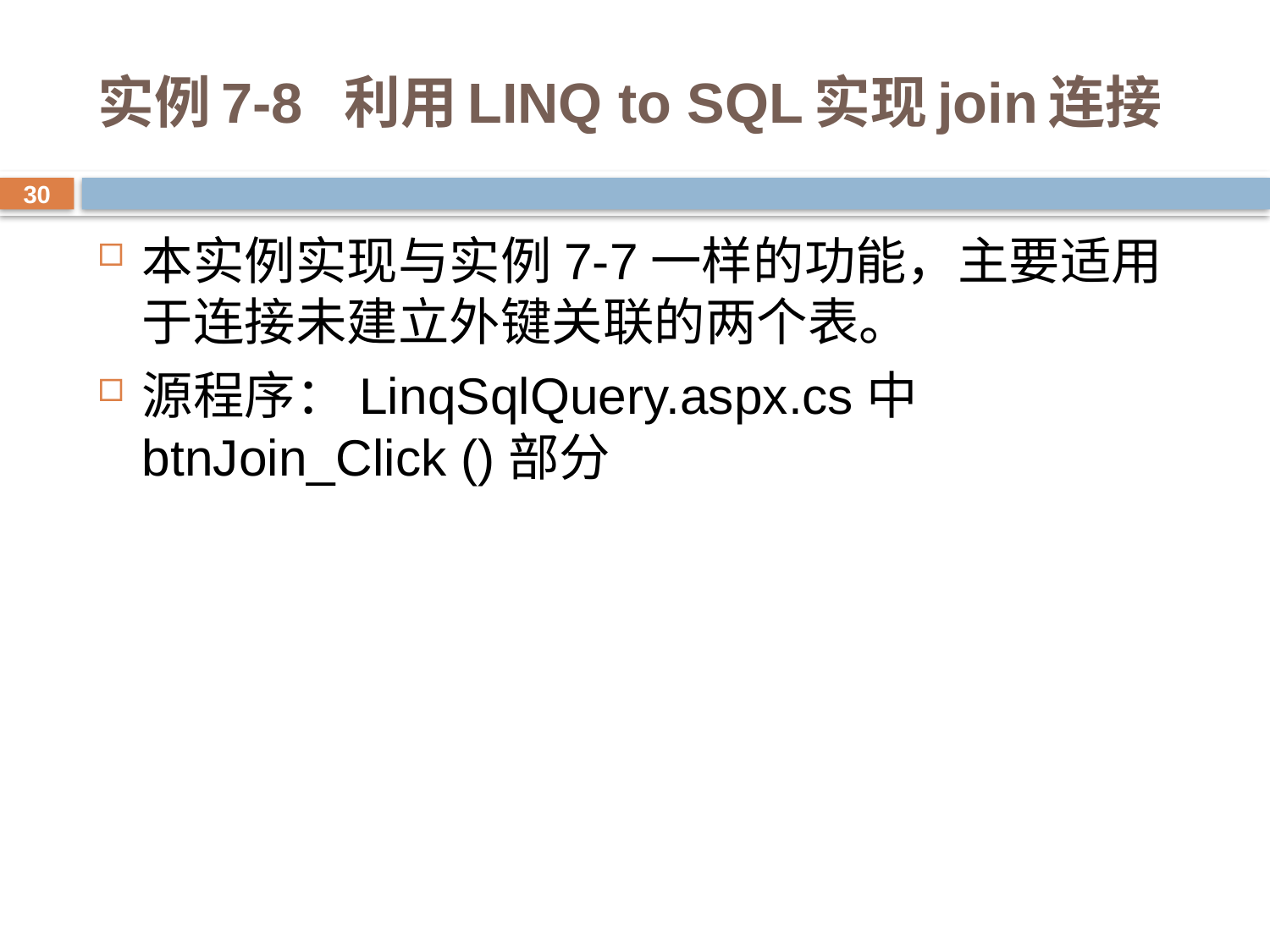

# 实例7-8  利用LINQ to SQL实现join连接
30
本实例实现与实例7-7一样的功能，主要适用于连接未建立外键关联的两个表。
源程序：LinqSqlQuery.aspx.cs中btnJoin_Click ()部分